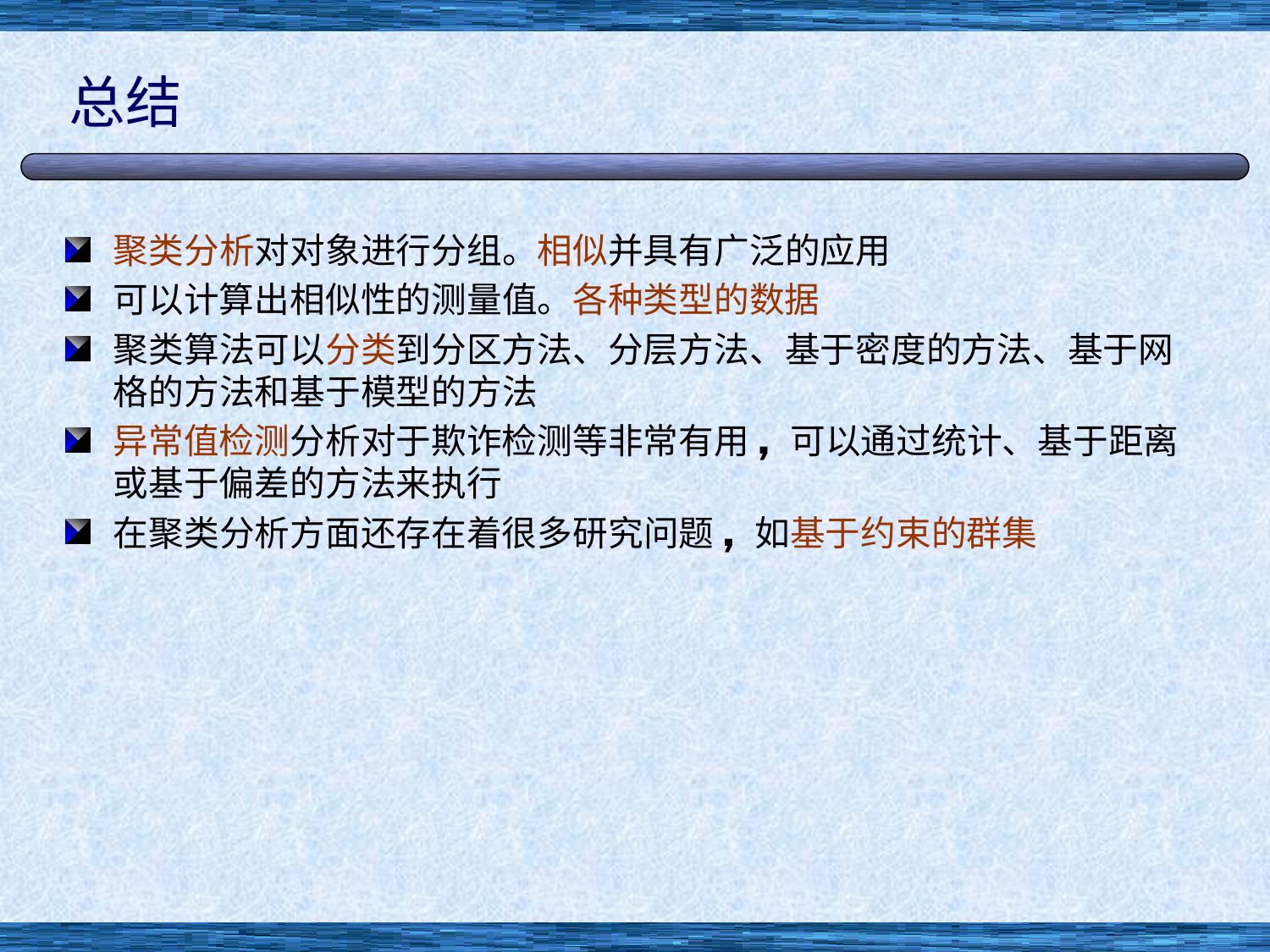

# 总结
聚类分析对对象进行分组。相似并具有广泛的应用
可以计算出相似性的测量值。各种类型的数据
聚类算法可以分类到分区方法、分层方法、基于密度的方法、基于网格的方法和基于模型的方法
异常值检测分析对于欺诈检测等非常有用, 可以通过统计、基于距离或基于偏差的方法来执行
在聚类分析方面还存在着很多研究问题, 如基于约束的群集